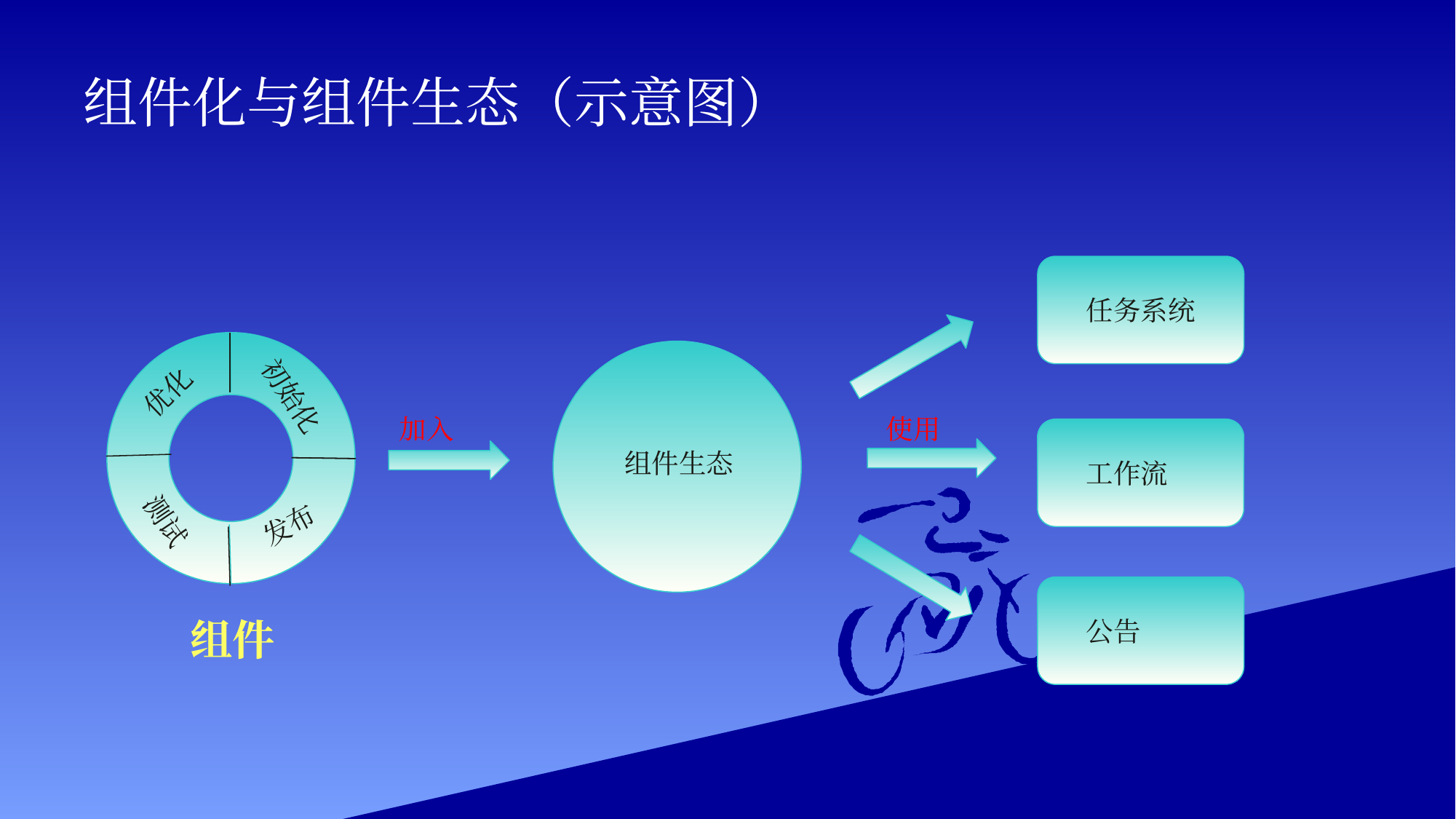

# 组件化与组件生态（示意图）

任务系统

优化
初始化
加入
使用

组件生态

工作流
测试
发布

组件
公告